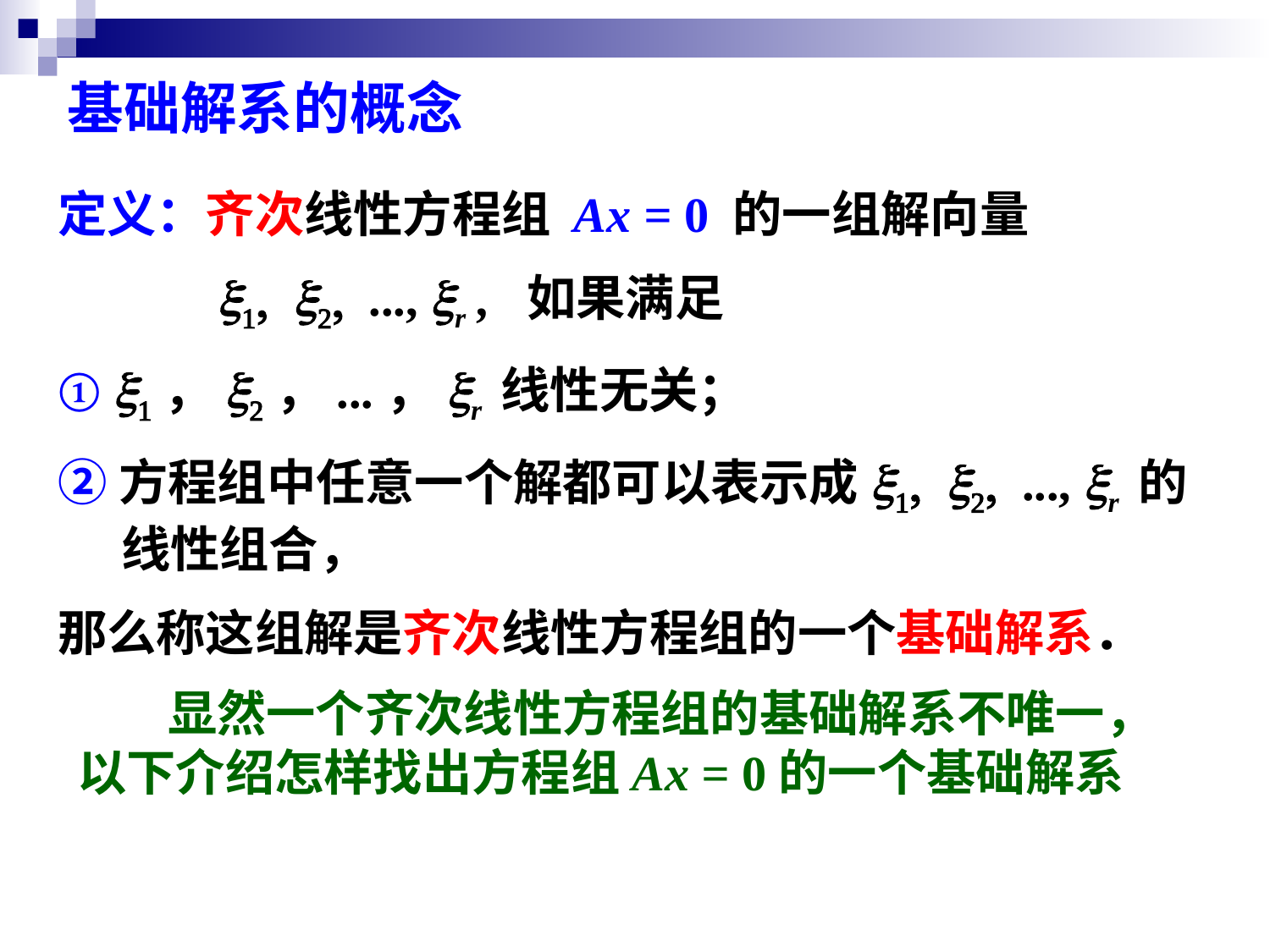

# 基础解系的概念
定义：齐次线性方程组 Ax = 0 的一组解向量
             ξ1, ξ2, ..., ξr ,  如果满足
① ξ1，ξ2，...，ξr 线性无关；
②方程组中任意一个解都可以表示成ξ1, ξ2, ..., ξr 的线性组合，
那么称这组解是齐次线性方程组的一个基础解系．
       显然一个齐次线性方程组的基础解系不唯一，以下介绍怎样找出方程组Ax = 0的一个基础解系